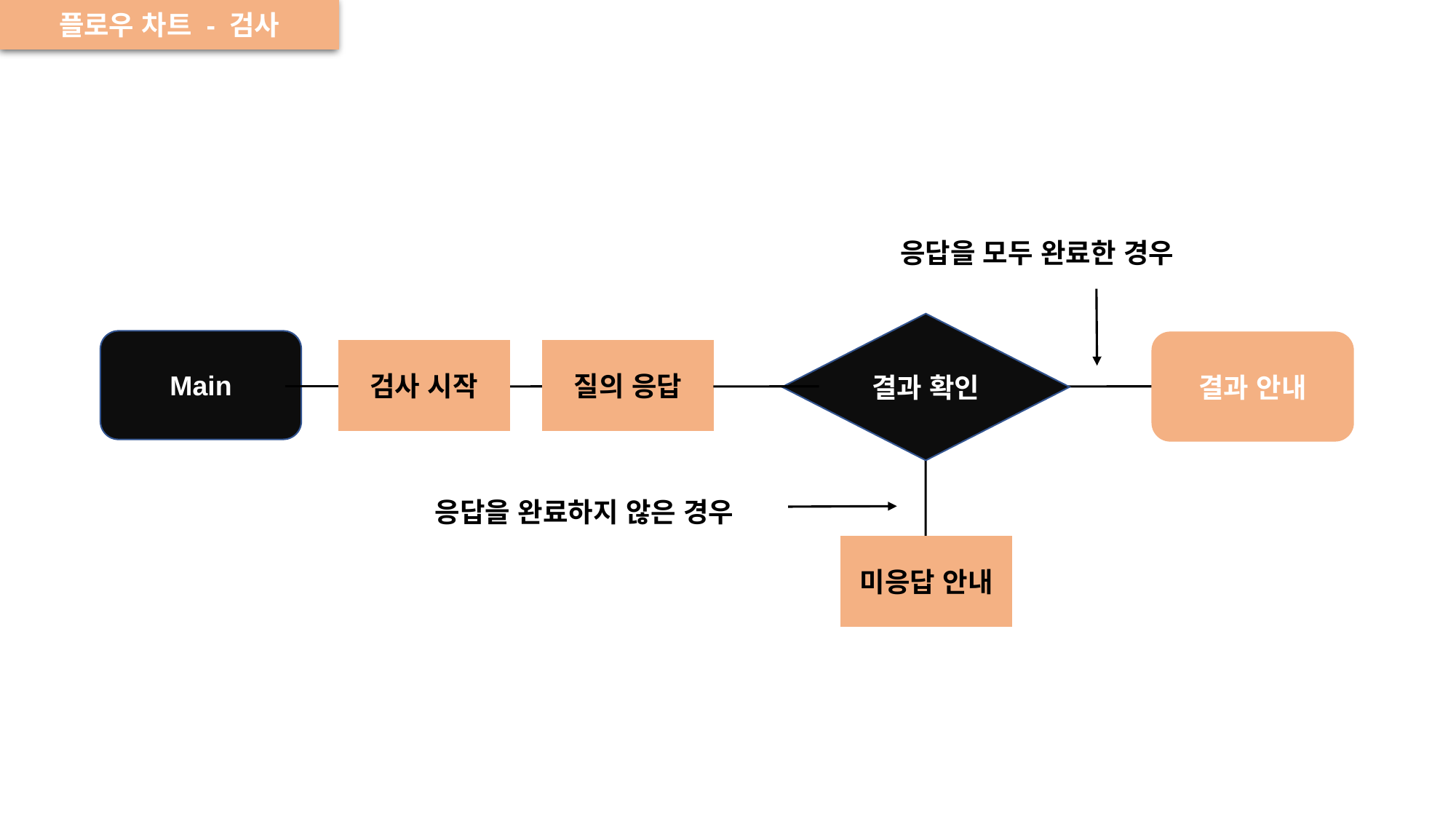

플로우 차트 - 검사
응답을 모두 완료한 경우
결과 확인
Main
결과 안내
검사 시작
질의 응답
응답을 완료하지 않은 경우
미응답 안내